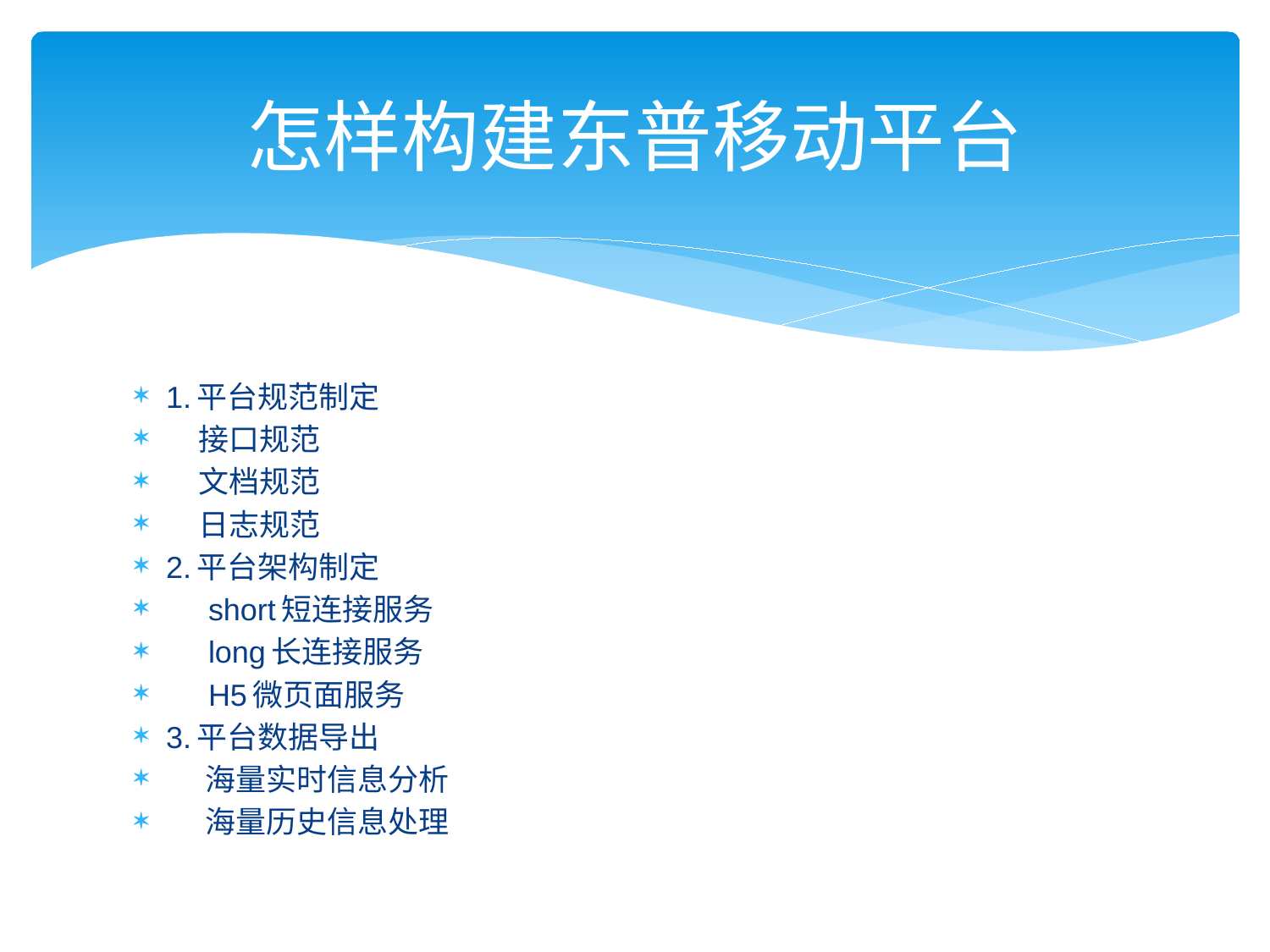

# 怎样构建东普移动平台
1.平台规范制定
    接口规范
    文档规范
    日志规范
2.平台架构制定
     short短连接服务
     long长连接服务
     H5微页面服务
3.平台数据导出
     海量实时信息分析
     海量历史信息处理